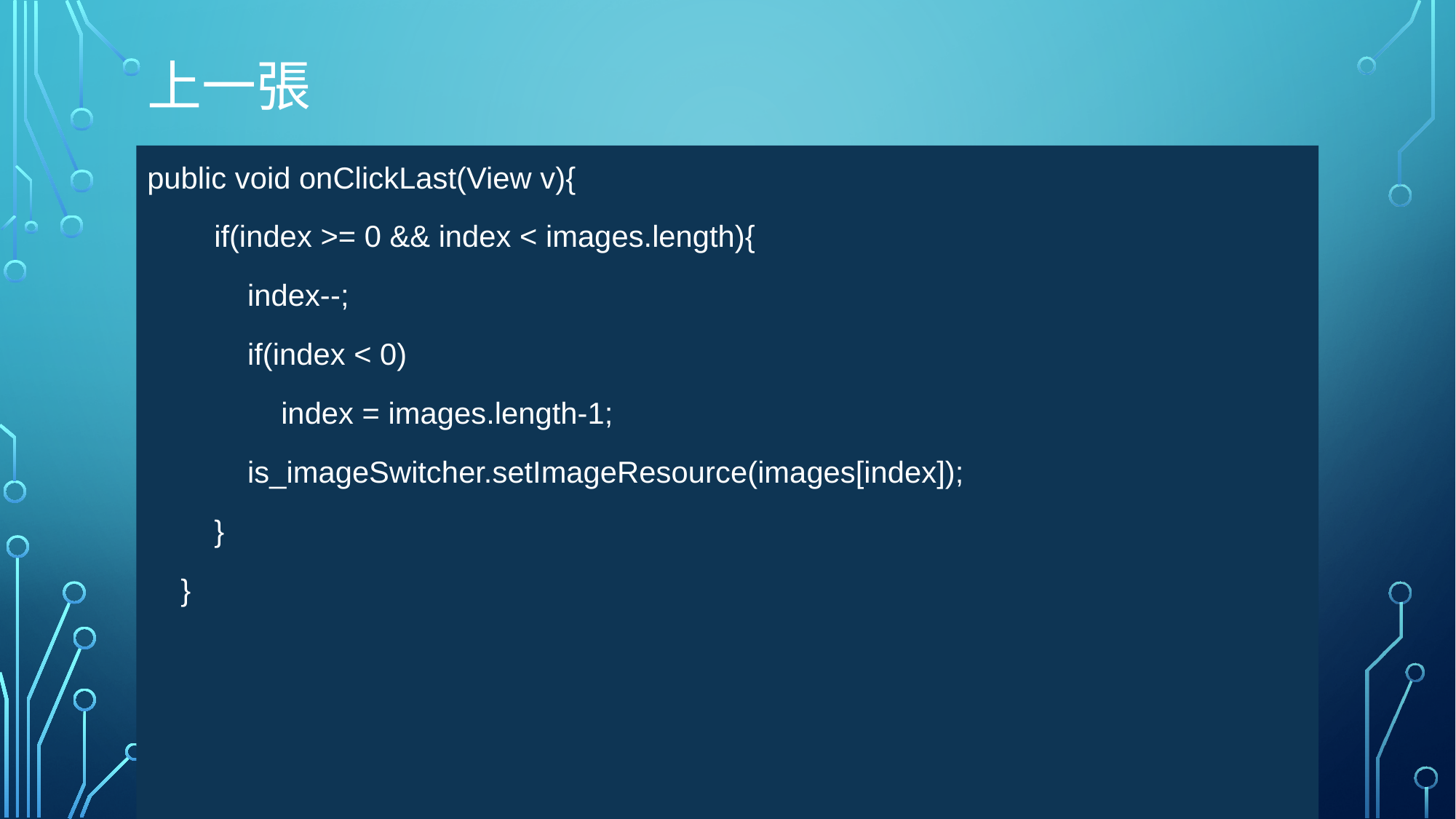

# 上一張
public void onClickLast(View v){
        if(index >= 0 && index < images.length){
            index--;
            if(index < 0)
                index = images.length-1;
            is_imageSwitcher.setImageResource(images[index]);
        }
    }